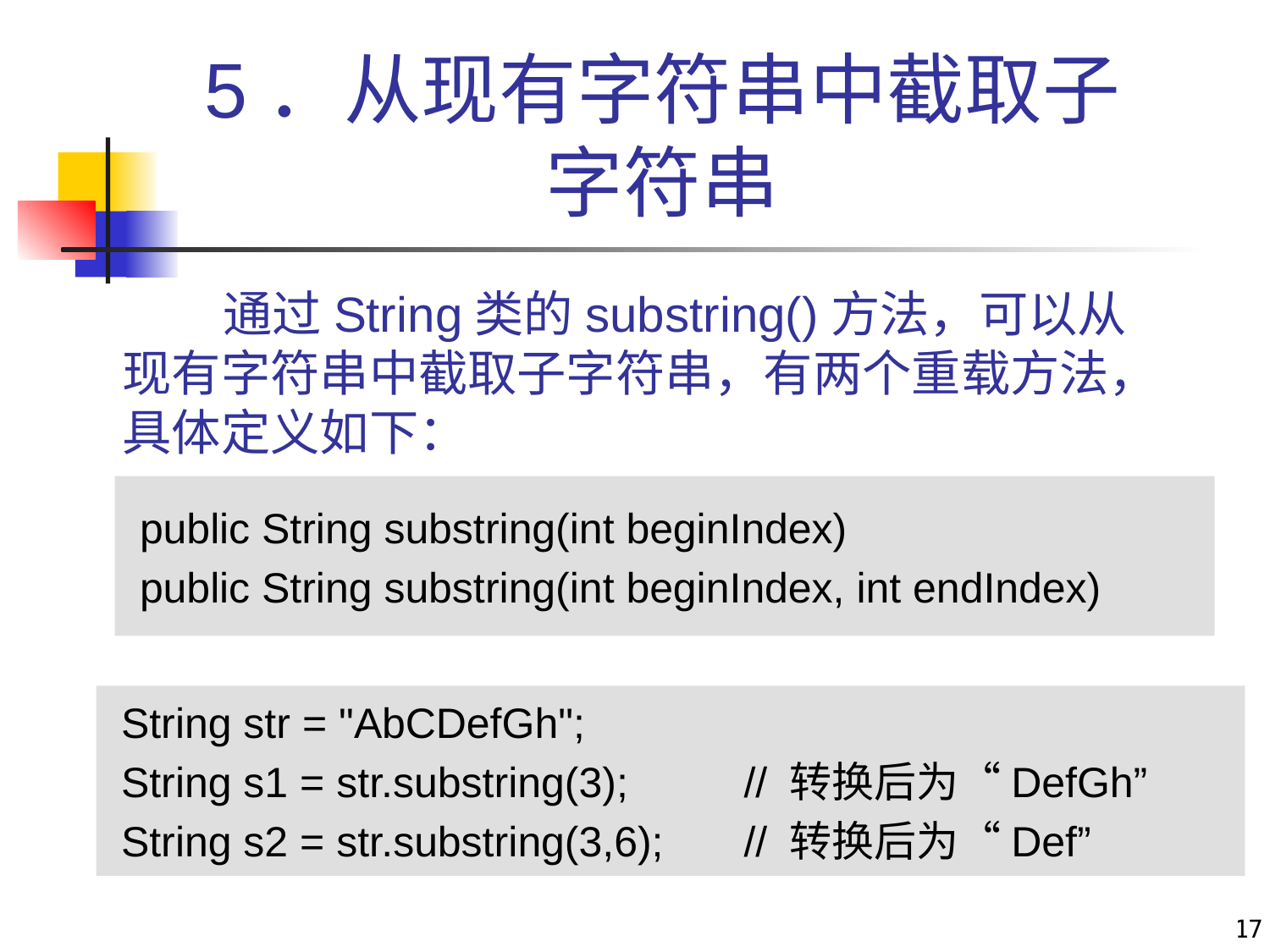

# 5．从现有字符串中截取子字符串
通过String类的substring()方法，可以从现有字符串中截取子字符串，有两个重载方法，具体定义如下：
public String substring(int beginIndex)
public String substring(int beginIndex, int endIndex)
String str = "AbCDefGh";
String s1 = str.substring(3); 	// 转换后为“DefGh”
String s2 = str.substring(3,6);	// 转换后为“Def”
17